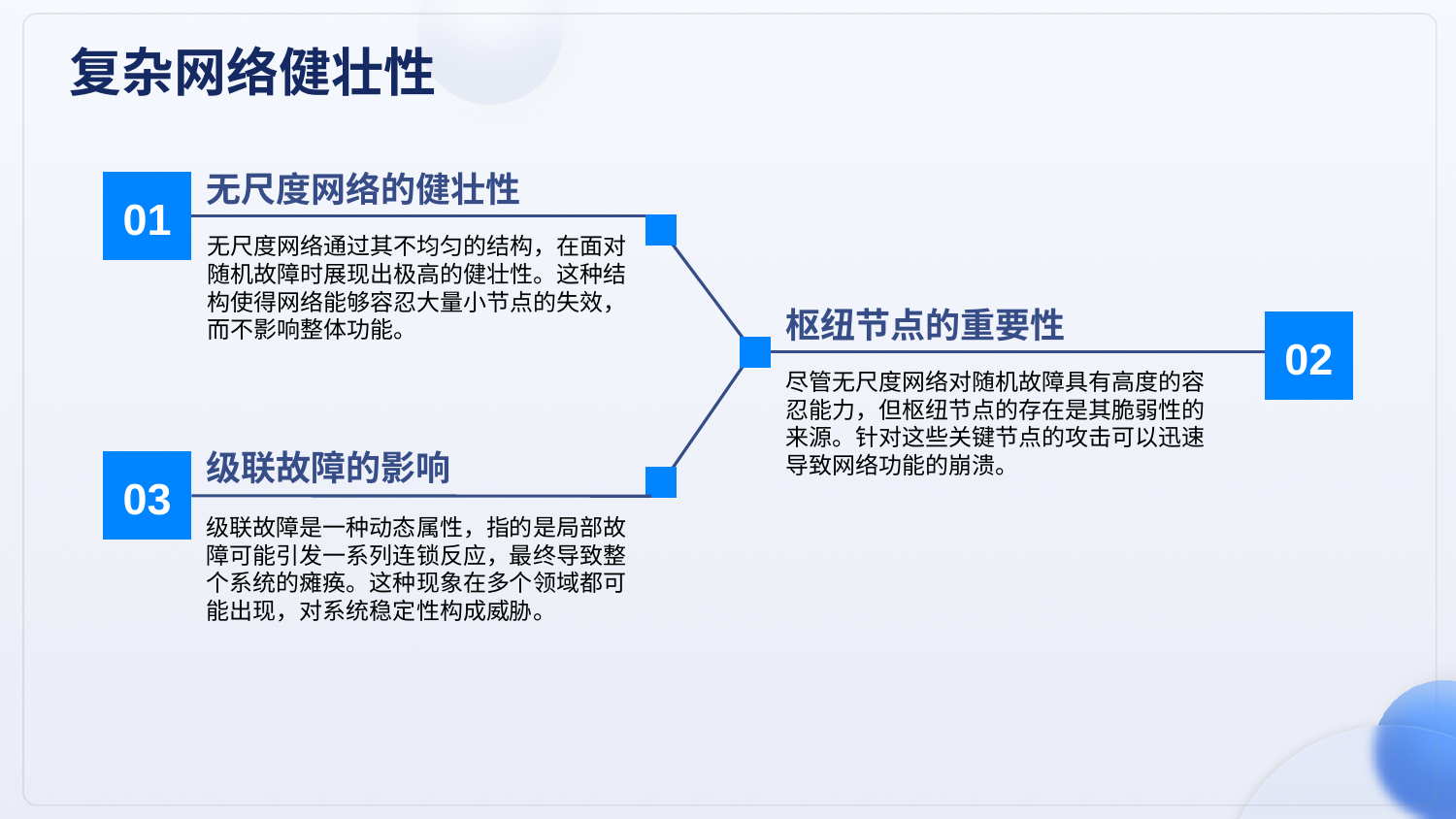

复杂网络健壮性
无尺度网络的健壮性

01

无尺度网络通过其不均匀的结构，在面对随机故障时展现出极高的健壮性。这种结构使得网络能够容忍大量小节点的失效，而不影响整体功能。

枢纽节点的重要性

02

尽管无尺度网络对随机故障具有高度的容忍能力，但枢纽节点的存在是其脆弱性的来源。针对这些关键节点的攻击可以迅速导致网络功能的崩溃。

级联故障的影响

03

级联故障是一种动态属性，指的是局部故障可能引发一系列连锁反应，最终导致整个系统的瘫痪。这种现象在多个领域都可能出现，对系统稳定性构成威胁。